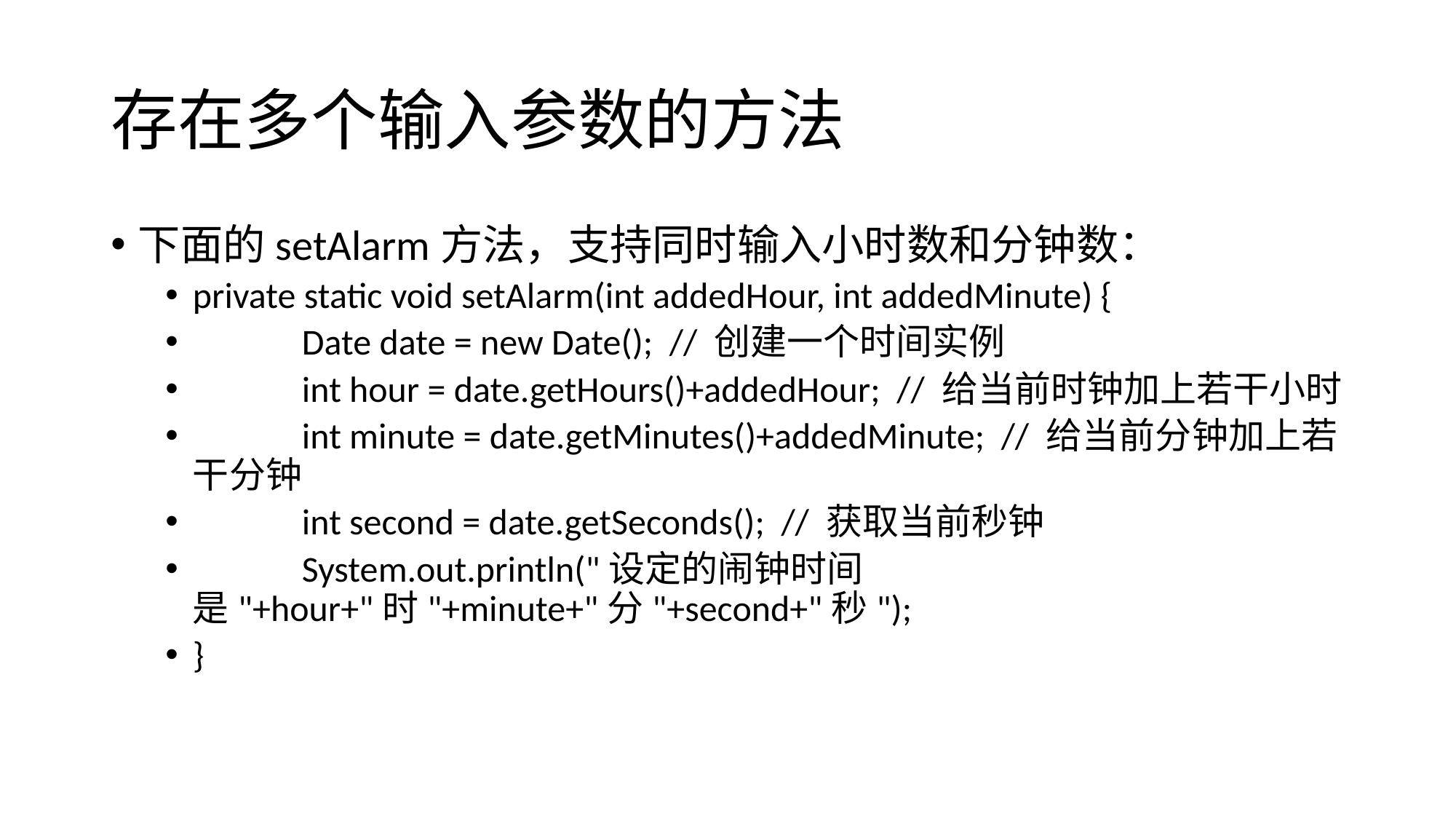

# 存在多个输入参数的方法
下面的setAlarm方法，支持同时输入小时数和分钟数：
private static void setAlarm(int addedHour, int addedMinute) {
	Date date = new Date();  // 创建一个时间实例
	int hour = date.getHours()+addedHour;  // 给当前时钟加上若干小时
	int minute = date.getMinutes()+addedMinute;  // 给当前分钟加上若干分钟
	int second = date.getSeconds();  // 获取当前秒钟
	System.out.println("设定的闹钟时间是"+hour+"时"+minute+"分"+second+"秒");
}